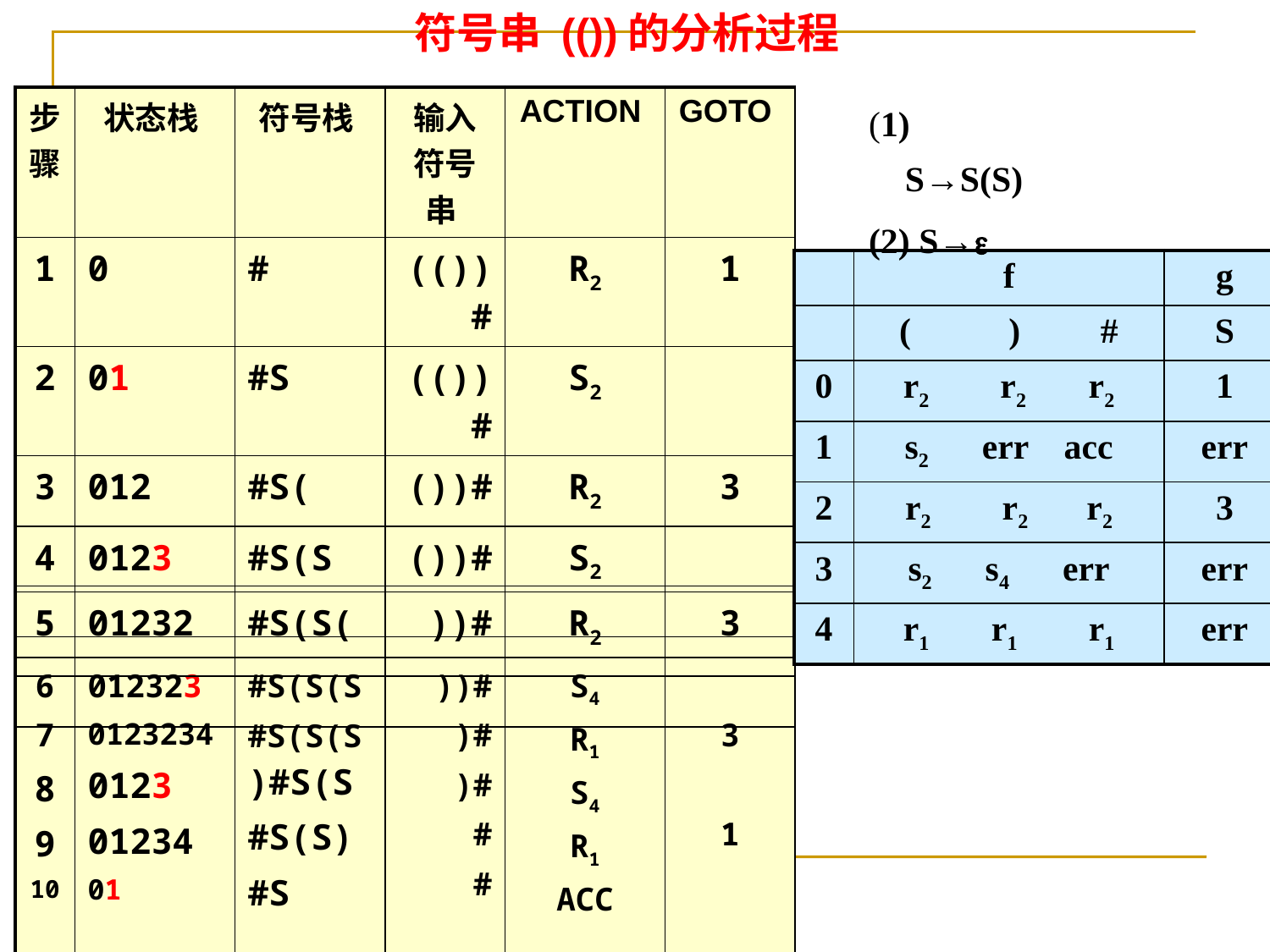

符号串 (())的分析过程
 (1) S→S(S)
 (2) S→ε
| 步骤 | 状态栈 | 符号栈 | 输入符号串 | ACTION | GOTO |
| --- | --- | --- | --- | --- | --- |
| 1 | 0 | # | (())# | R2 | 1 |
| 2 | 01 | #S | (())# | S2 |  |
| 3 | 012 | #S( | ())# | R2 | 3 |
| 4 | 0123 | #S(S | ())# | S2 |  |
| 5 | 01232 | #S(S( | ))# | R2 | 3 |
| 6 7 8 9 10 | 012323 0123234 0123 01234 01 | #S(S(S #S(S(S)#S(S #S(S) #S | ))# )# )# # # | S4 R1 S4 R1 ACC | 3 1 |
|  | f | g |
| --- | --- | --- |
|  | ( ) # | S |
| 0 | r2 r2 r2 | 1 |
| 1 | s2 err acc | err |
| 2 | r2 r2 r2 | 3 |
| 3 | s2 s4 err | err |
| 4 | r1 r1 r1 | err |
|  |
| --- |
|  |
| --- |
34